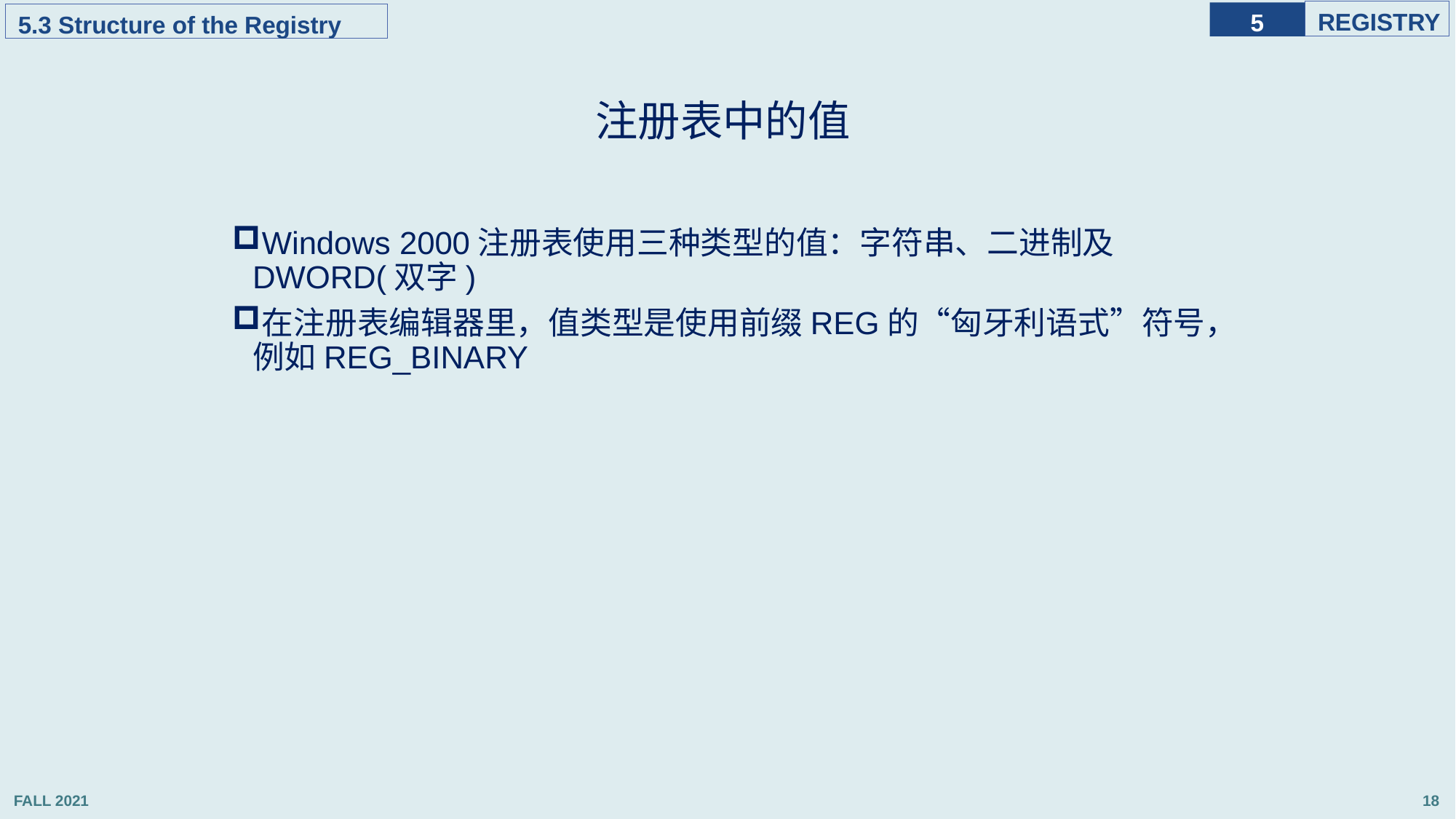

注册表中的值
Windows 2000注册表使用三种类型的值：字符串、二进制及DWORD(双字)
在注册表编辑器里，值类型是使用前缀REG的“匈牙利语式”符号，例如REG_BINARY